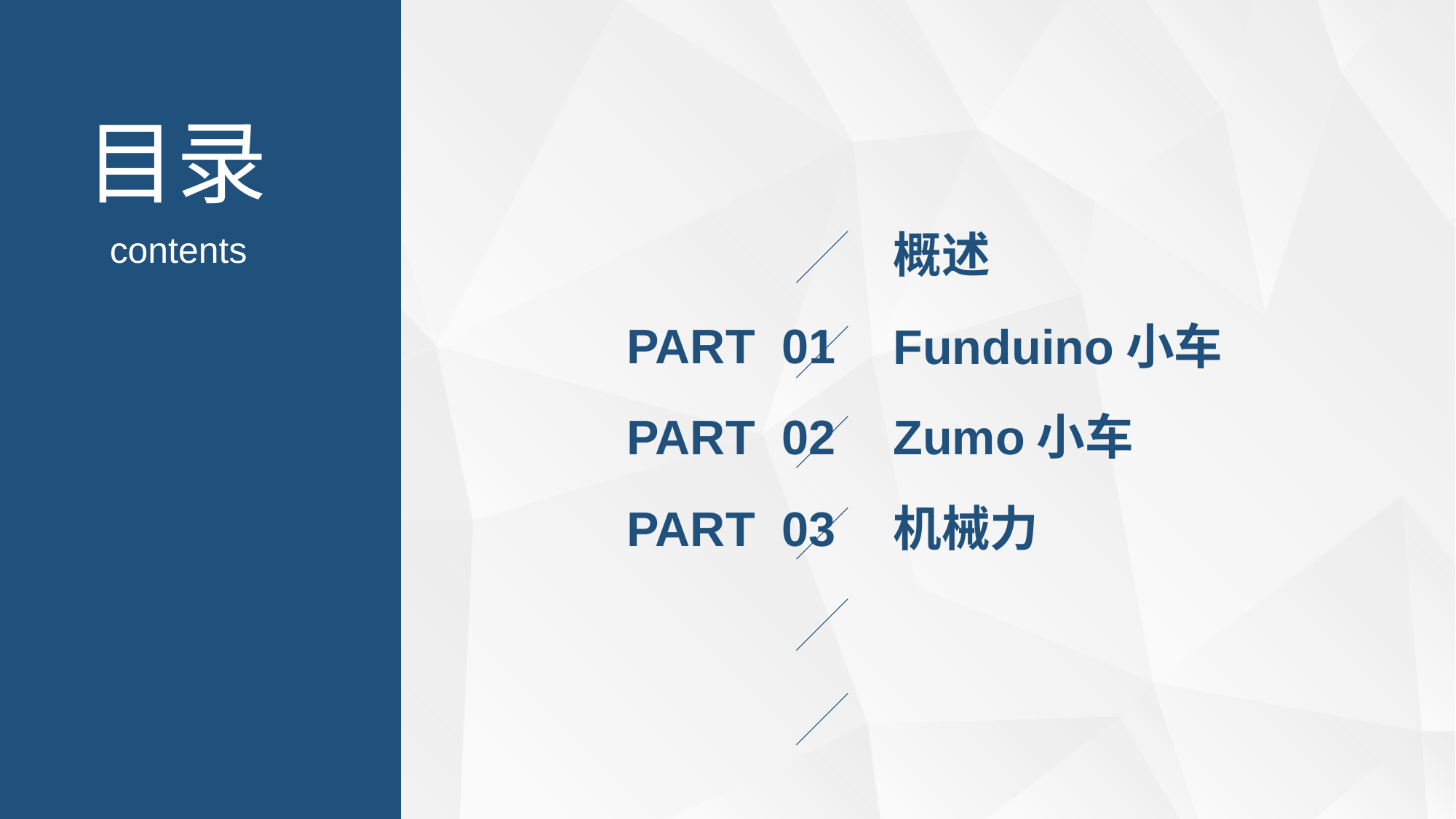

概述
PART  01
Funduino小车
Zumo小车
PART  02

PART  03

机械力